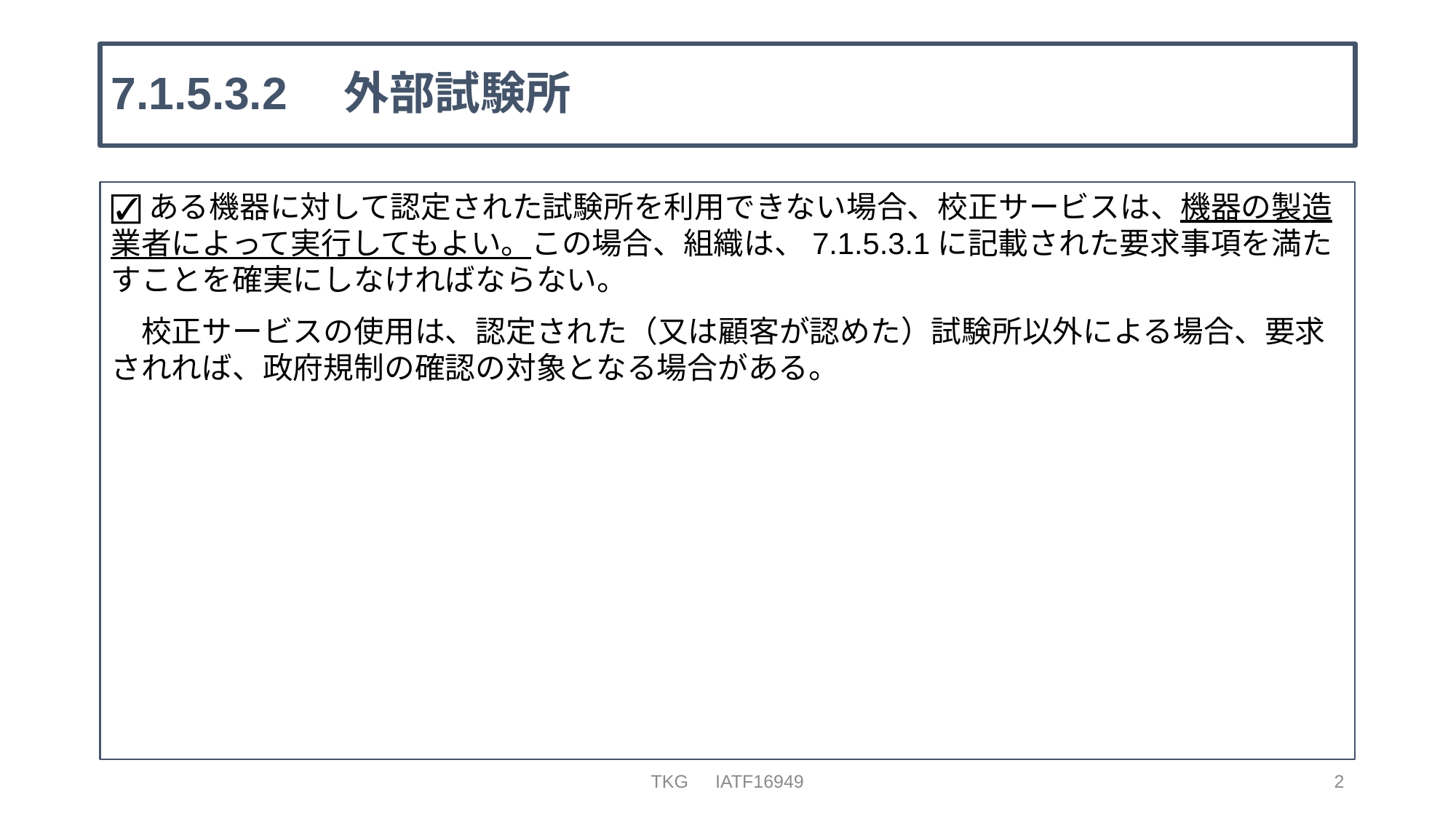

# 7.1.5.3.2　外部試験所
☑ある機器に対して認定された試験所を利用できない場合、校正サービスは、機器の製造業者によって実行してもよい。この場合、組織は、7.1.5.3.1に記載された要求事項を満たすことを確実にしなければならない。
　校正サービスの使用は、認定された（又は顧客が認めた）試験所以外による場合、要求されれば、政府規制の確認の対象となる場合がある。
TKG　IATF16949
2